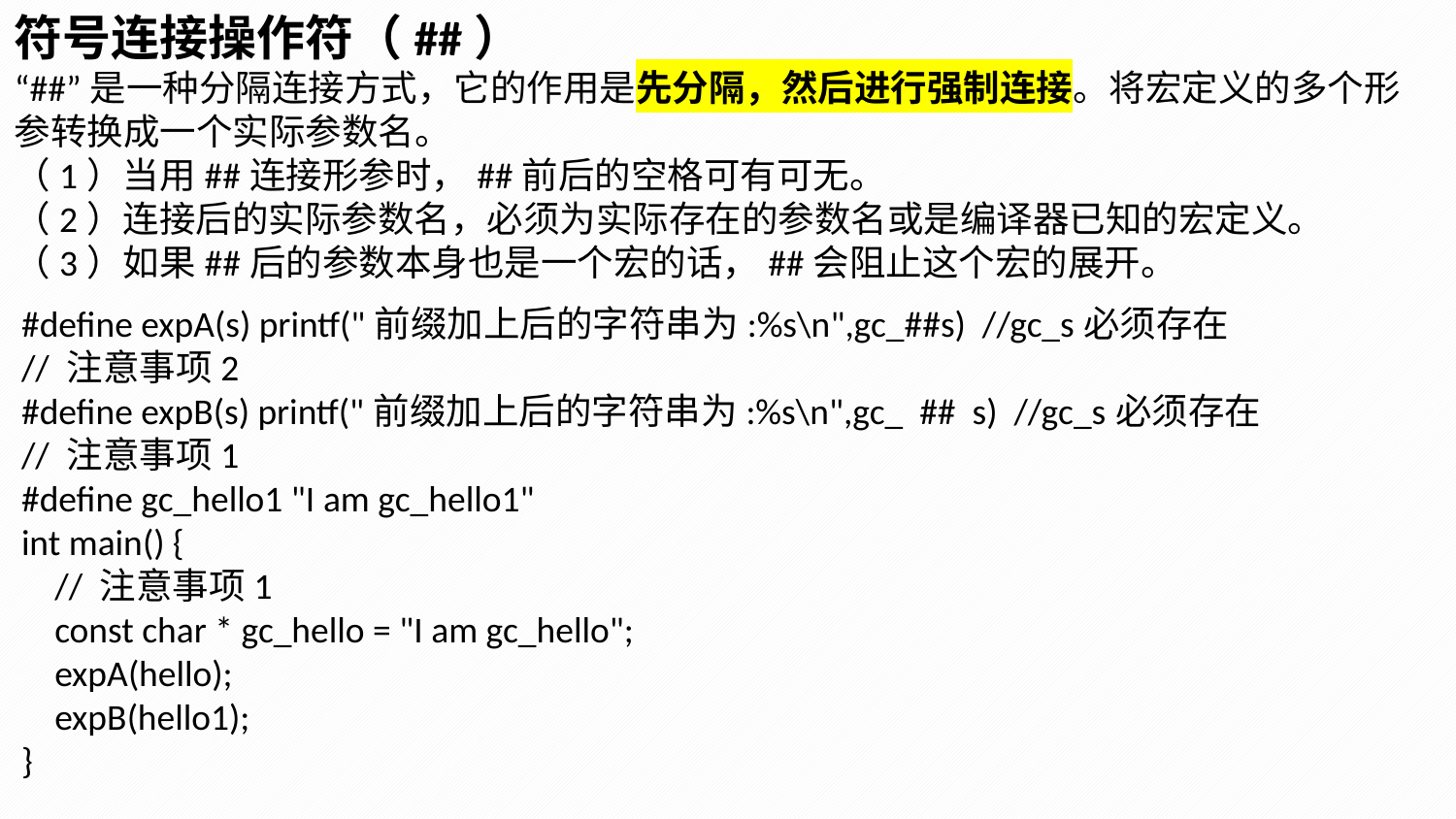

符号连接操作符（##）
“##”是一种分隔连接方式，它的作用是先分隔，然后进行强制连接。将宏定义的多个形参转换成一个实际参数名。
（1）当用##连接形参时，##前后的空格可有可无。
（2）连接后的实际参数名，必须为实际存在的参数名或是编译器已知的宏定义。
（3）如果##后的参数本身也是一个宏的话，##会阻止这个宏的展开。
#define expA(s) printf("前缀加上后的字符串为:%s\n",gc_##s)  //gc_s必须存在
// 注意事项2
#define expB(s) printf("前缀加上后的字符串为:%s\n",gc_  ##  s)  //gc_s必须存在
// 注意事项1
#define gc_hello1 "I am gc_hello1"
int main() {
    // 注意事项1
    const char * gc_hello = "I am gc_hello";
    expA(hello);
    expB(hello1);
}